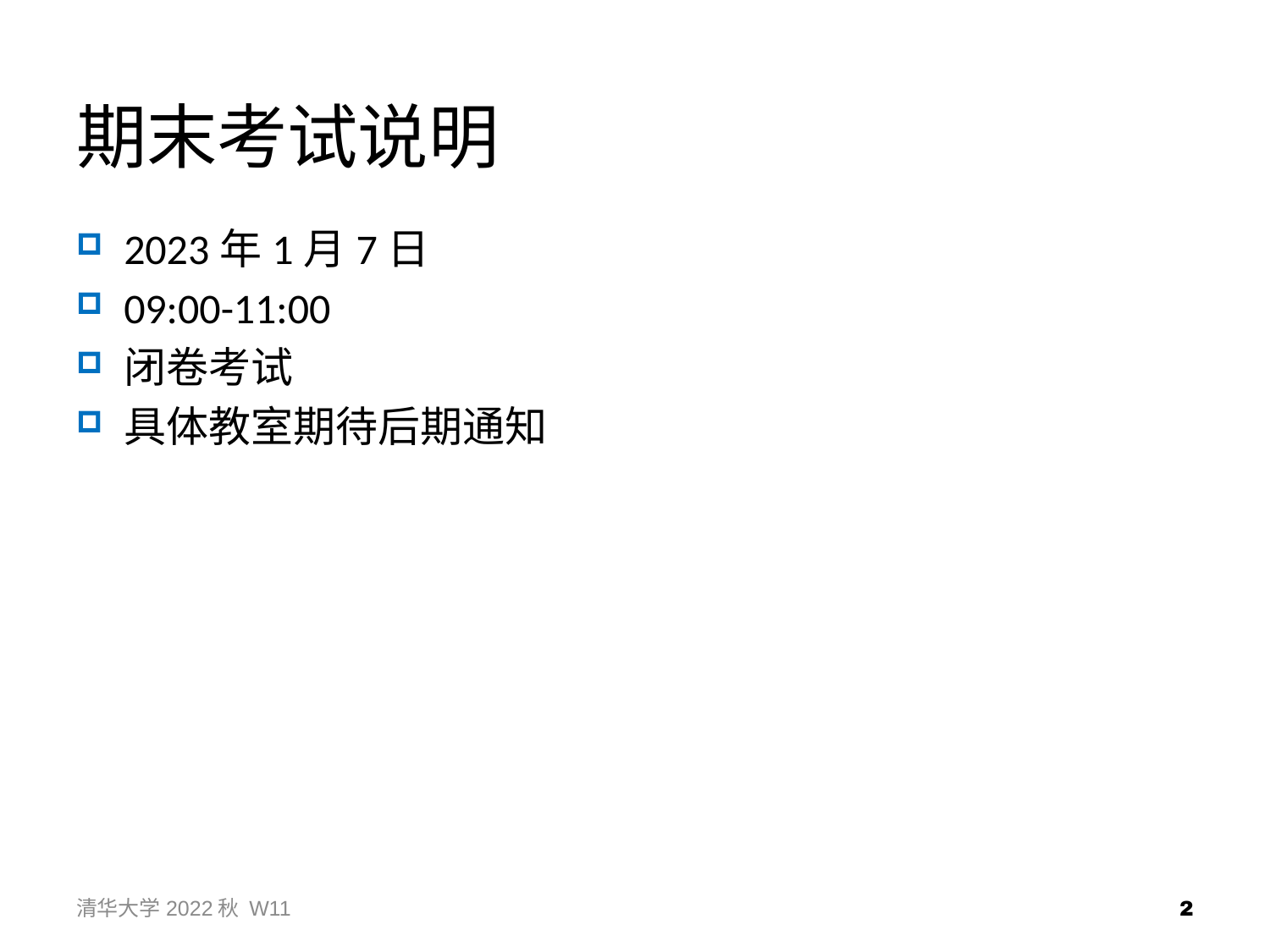

# 期末考试说明
2023年1月7日
09:00-11:00
闭卷考试
具体教室期待后期通知
清华大学2022秋 W11
2